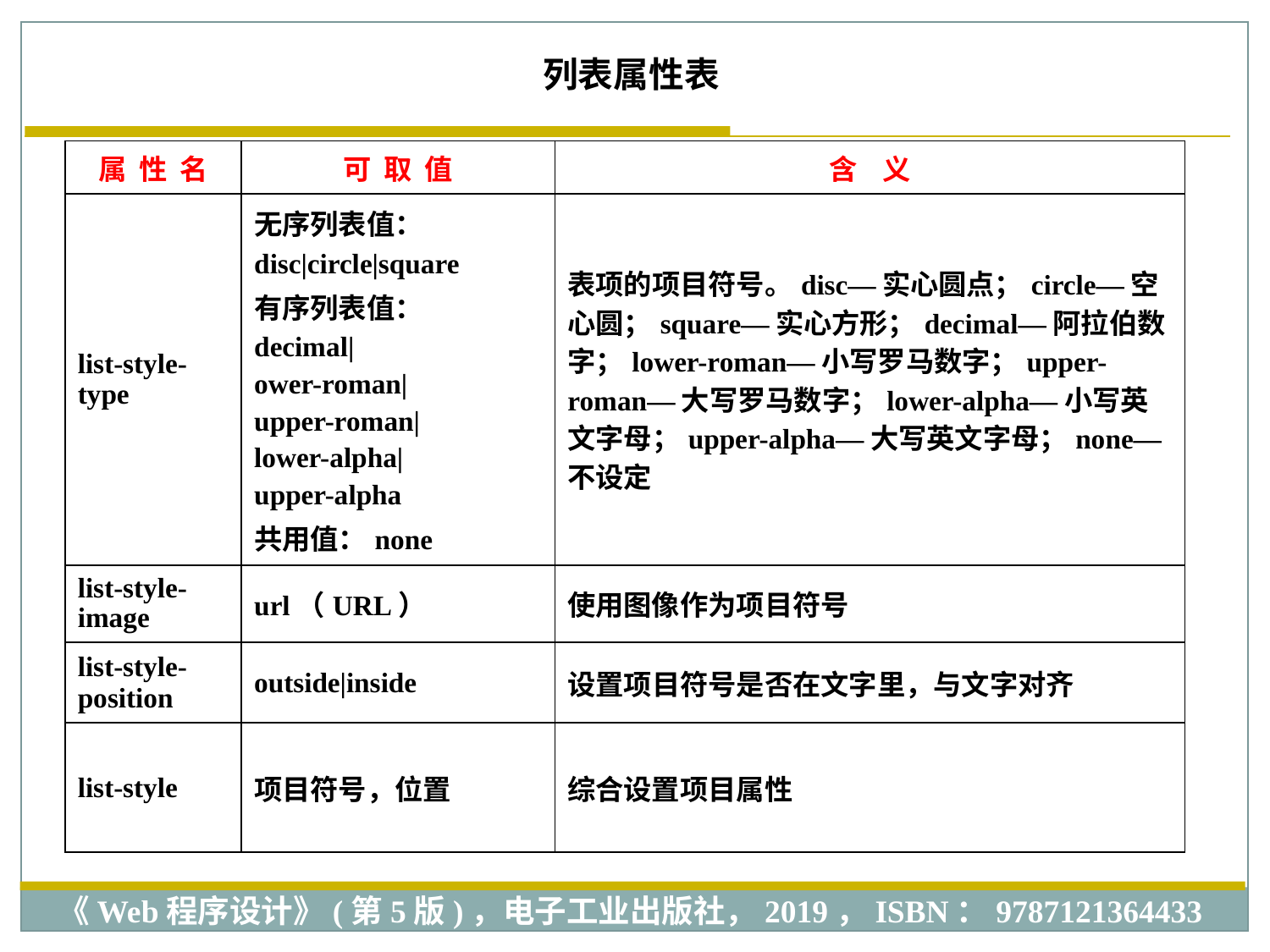

列表属性表
| 属 性 名 | 可 取 值 | 含 义 |
| --- | --- | --- |
| list-style-type | 无序列表值： disc|circle|square 有序列表值： decimal| ower-roman| upper-roman| lower-alpha| upper-alpha 共用值：none | 表项的项目符号。disc—实心圆点；circle—空心圆；square—实心方形；decimal—阿拉伯数字；lower-roman—小写罗马数字；upper-roman—大写罗马数字；lower-alpha—小写英文字母；upper-alpha—大写英文字母；none—不设定 |
| list-style-image | url（URL） | 使用图像作为项目符号 |
| list-style-position | outside|inside | 设置项目符号是否在文字里，与文字对齐 |
| list-style | 项目符号，位置 | 综合设置项目属性 |